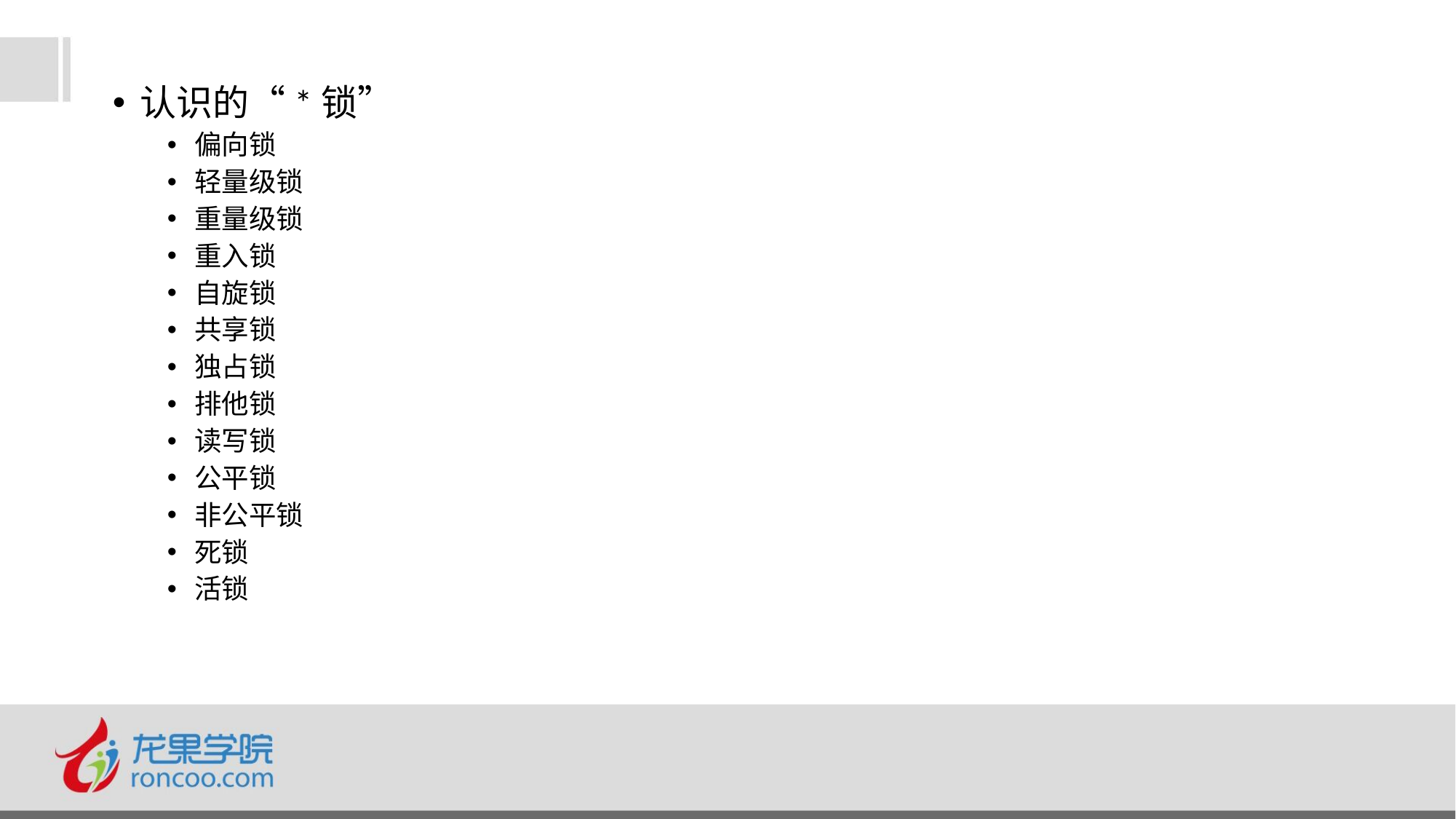

认识的“*锁”
偏向锁
轻量级锁
重量级锁
重入锁
自旋锁
共享锁
独占锁
排他锁
读写锁
公平锁
非公平锁
死锁
活锁